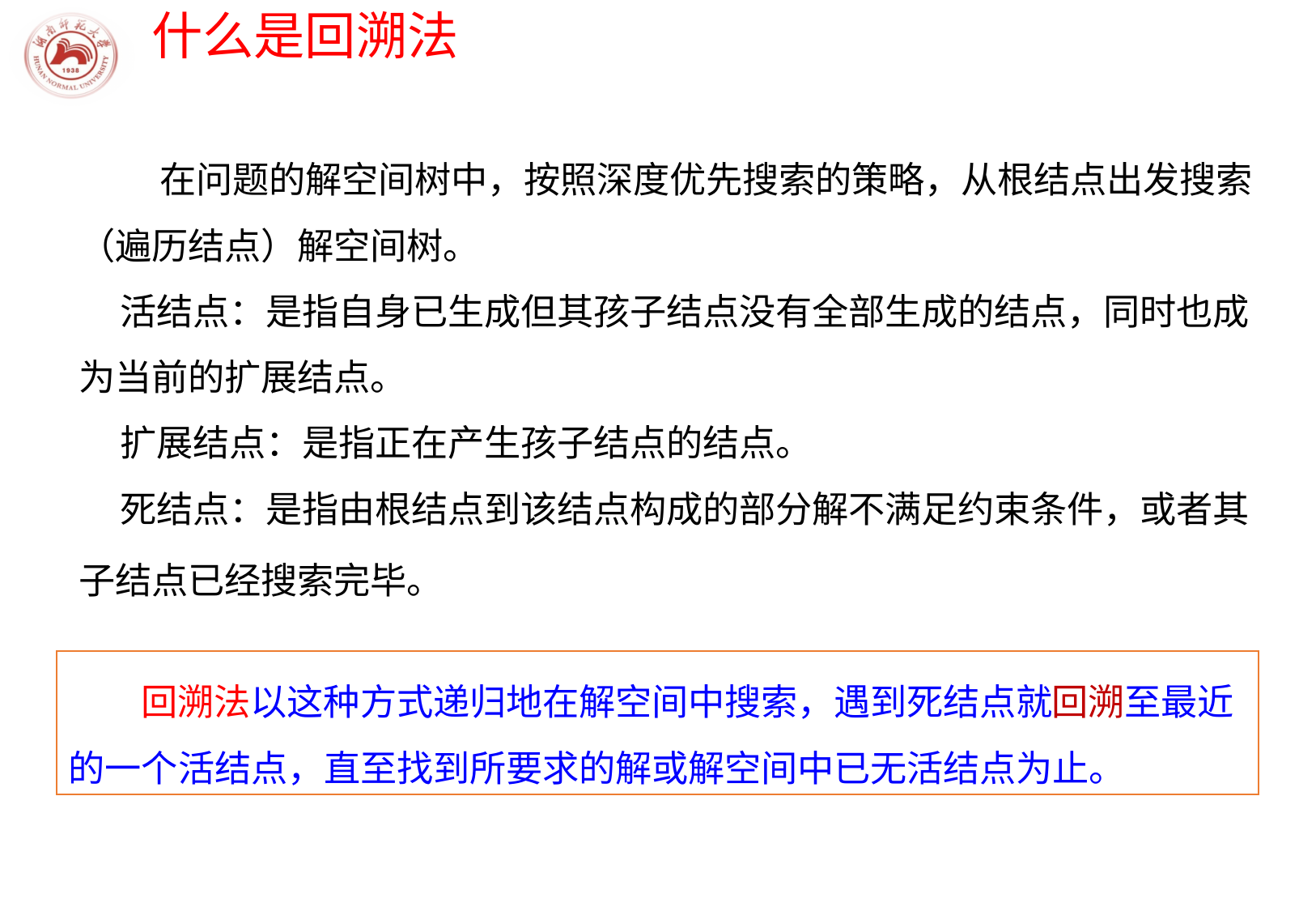

什么是回溯法
　　在问题的解空间树中，按照深度优先搜索的策略，从根结点出发搜索（遍历结点）解空间树。
    活结点：是指自身已生成但其孩子结点没有全部生成的结点，同时也成为当前的扩展结点。
    扩展结点：是指正在产生孩子结点的结点。
    死结点：是指由根结点到该结点构成的部分解不满足约束条件，或者其子结点已经搜索完毕。
　　回溯法以这种方式递归地在解空间中搜索，遇到死结点就回溯至最近的一个活结点，直至找到所要求的解或解空间中已无活结点为止。